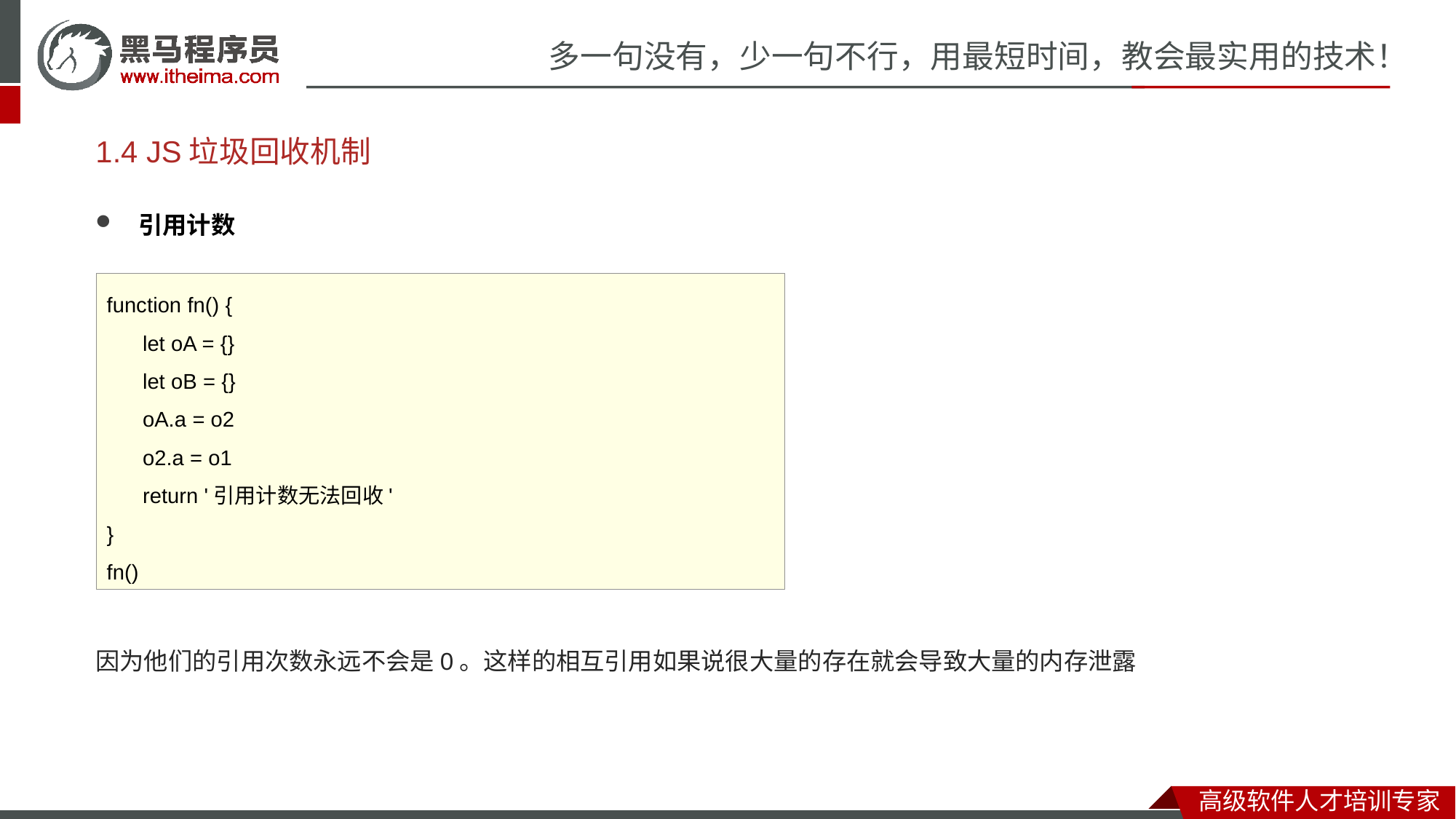

# 1.4 JS垃圾回收机制
引用计数

因为他们的引用次数永远不会是0。这样的相互引用如果说很大量的存在就会导致大量的内存泄露

function fn() {
      let oA = {}
      let oB = {}
      oA.a = o2
      o2.a = o1
      return '引用计数无法回收'
}
fn()